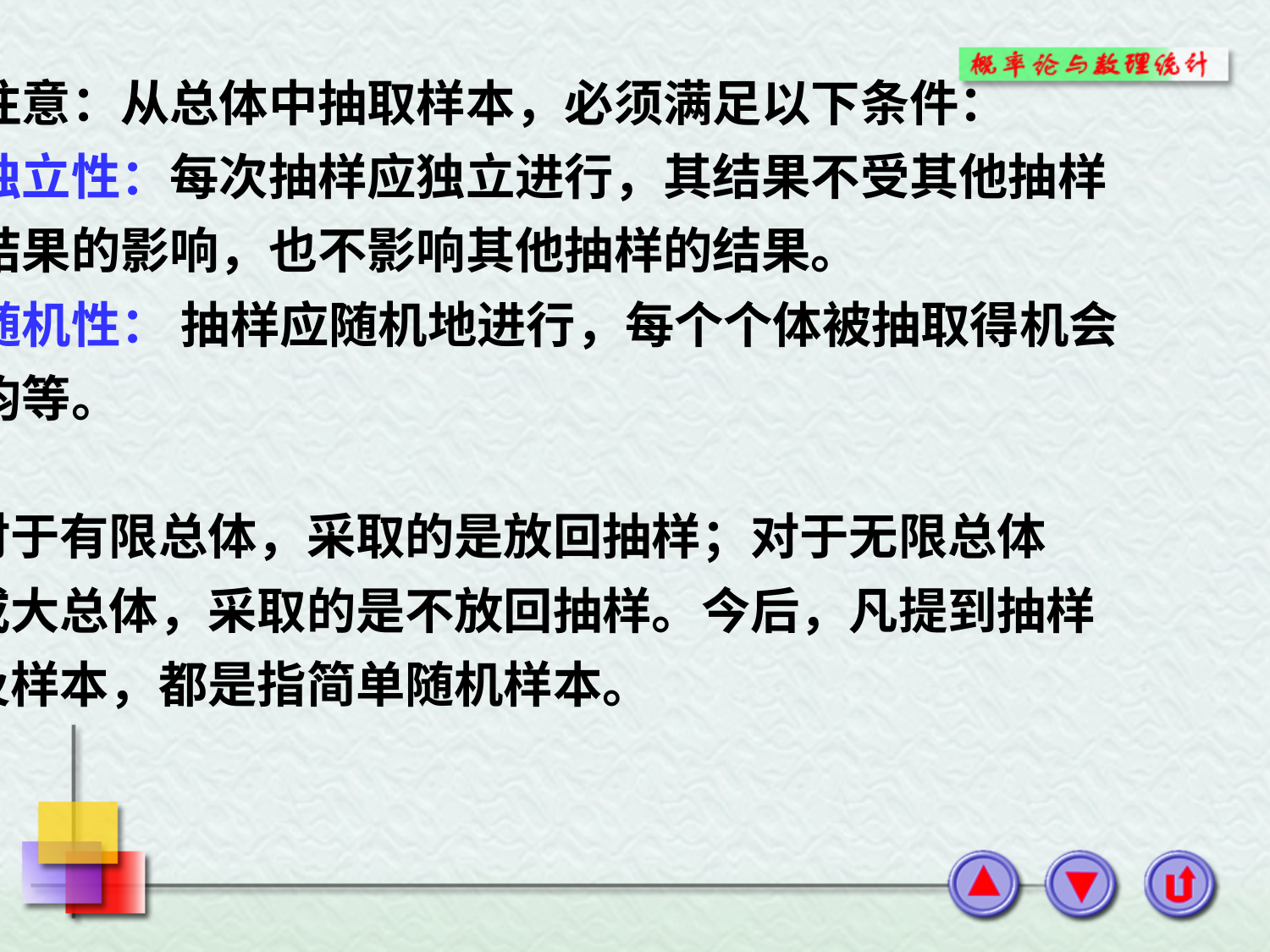

注意：从总体中抽取样本，必须满足以下条件：
独立性：每次抽样应独立进行，其结果不受其他抽样
结果的影响，也不影响其他抽样的结果。
随机性： 抽样应随机地进行，每个个体被抽取得机会
均等。
对于有限总体，采取的是放回抽样；对于无限总体
或大总体，采取的是不放回抽样。今后，凡提到抽样
及样本，都是指简单随机样本。